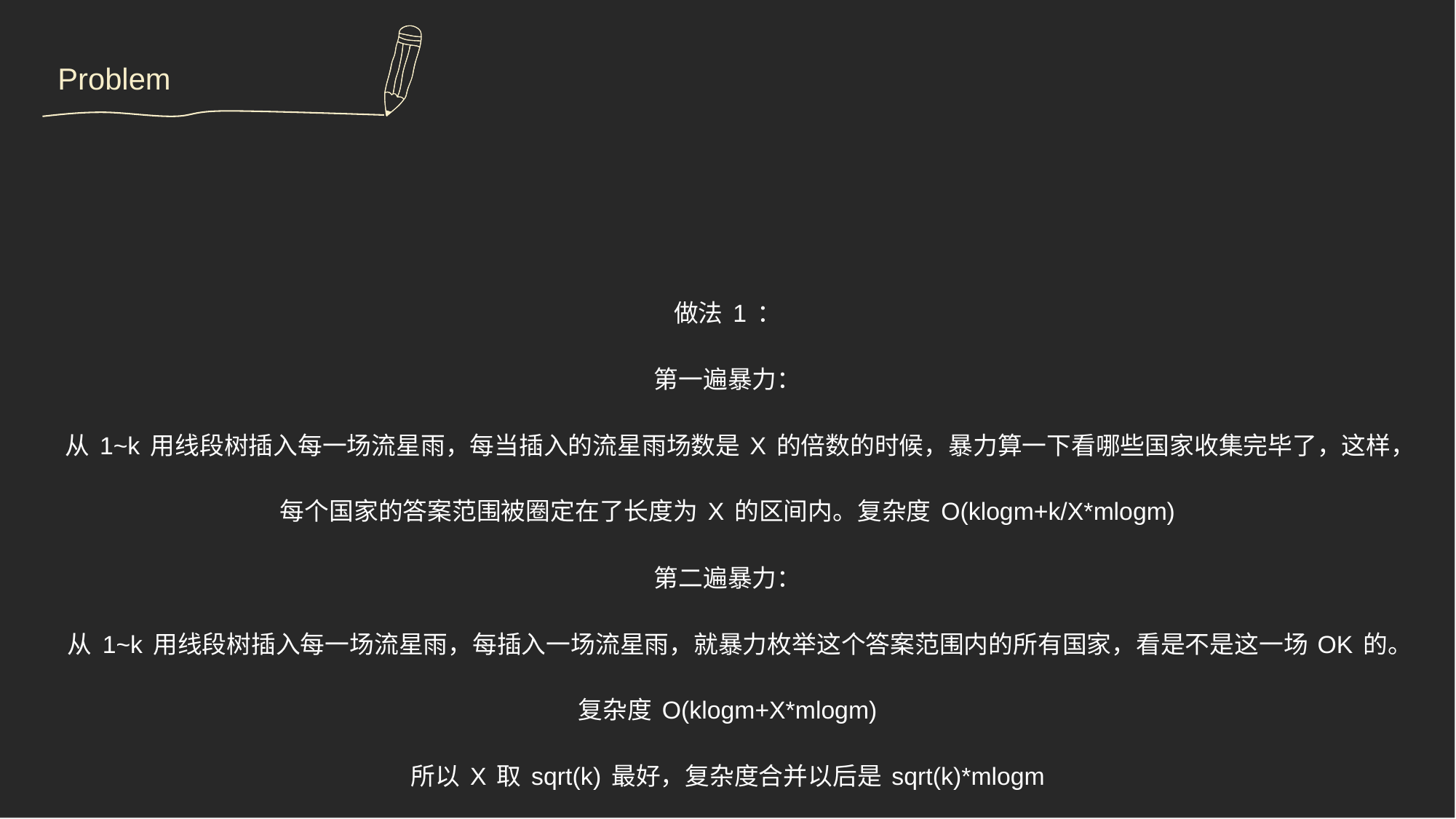

Problem

做法1：
第一遍暴力：
从1~k用线段树插入每一场流星雨，每当插入的流星雨场数是X的倍数的时候，暴力算一下看哪些国家收集完毕了，这样，每个国家的答案范围被圈定在了长度为X的区间内。复杂度O(klogm+k/X*mlogm)
第二遍暴力：
从1~k用线段树插入每一场流星雨，每插入一场流星雨，就暴力枚举这个答案范围内的所有国家，看是不是这一场OK的。
复杂度O(klogm+X*mlogm)
所以X取sqrt(k)最好，复杂度合并以后是sqrt(k)*mlogm